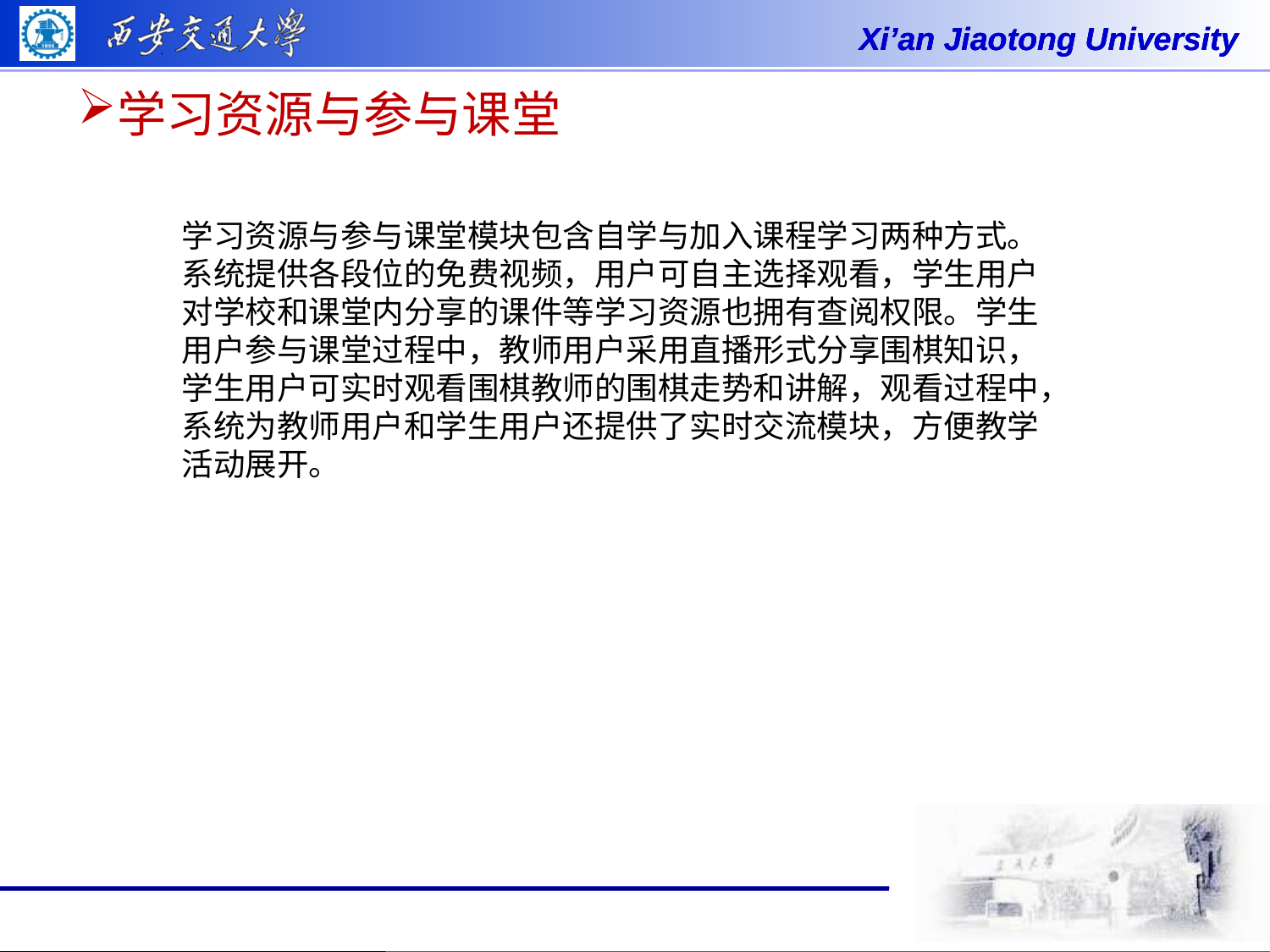

# 学习资源与参与课堂
学习资源与参与课堂模块包含自学与加入课程学习两种方式。系统提供各段位的免费视频，用户可自主选择观看，学生用户对学校和课堂内分享的课件等学习资源也拥有查阅权限。学生用户参与课堂过程中，教师用户采用直播形式分享围棋知识，学生用户可实时观看围棋教师的围棋走势和讲解，观看过程中，系统为教师用户和学生用户还提供了实时交流模块，方便教学活动展开。